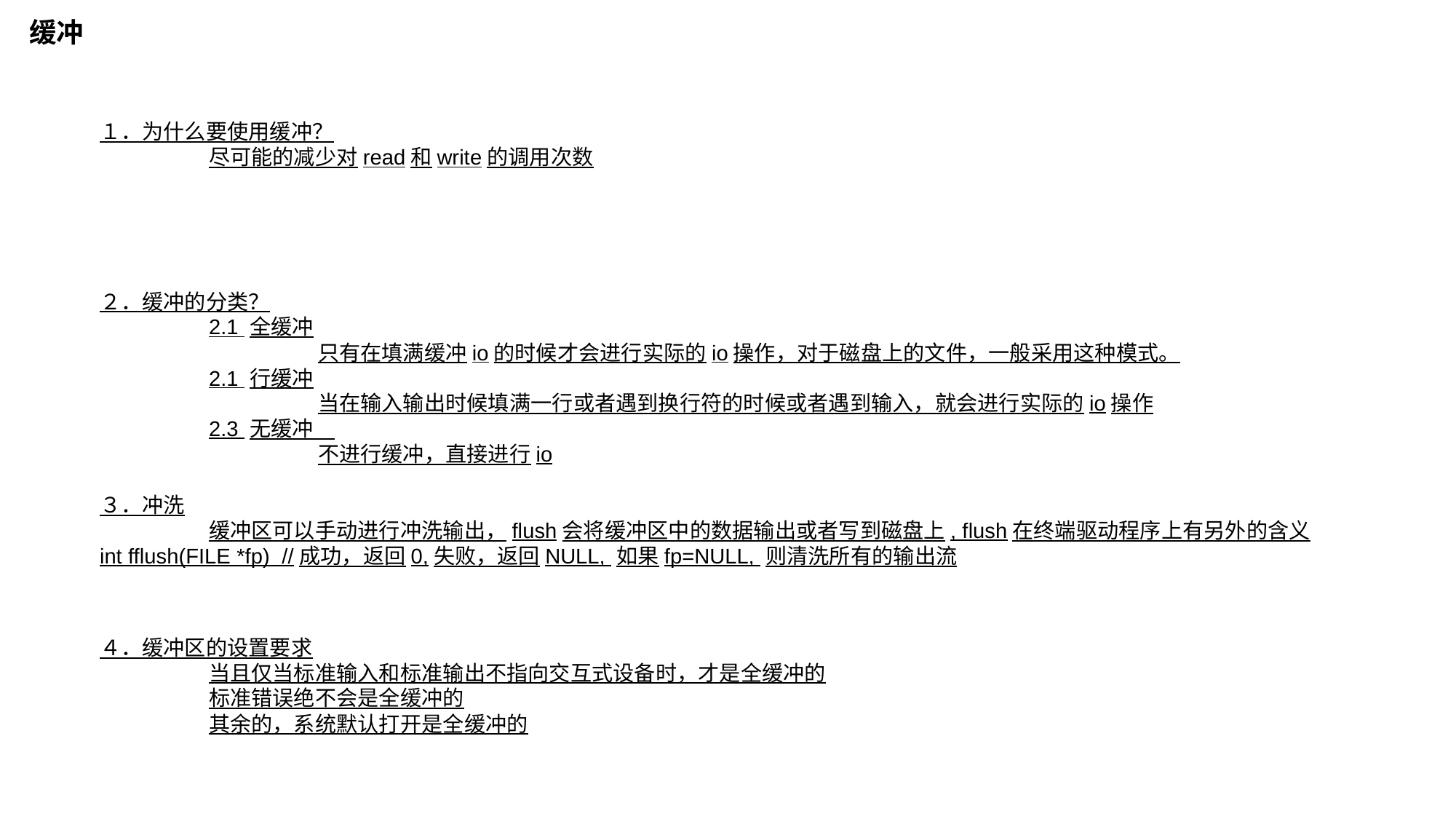

缓冲
１．为什么要使用缓冲？
	尽可能的减少对read和write的调用次数
２．缓冲的分类？
	2.1 全缓冲
		只有在填满缓冲io的时候才会进行实际的io操作，对于磁盘上的文件，一般采用这种模式。
	2.1 行缓冲
		当在输入输出时候填满一行或者遇到换行符的时候或者遇到输入，就会进行实际的io操作
	2.3 无缓冲
		不进行缓冲，直接进行io

３．冲洗
	缓冲区可以手动进行冲洗输出，flush会将缓冲区中的数据输出或者写到磁盘上, flush在终端驱动程序上有另外的含义
int fflush(FILE *fp)  //成功，返回0,失败，返回NULL, 如果fp=NULL, 则清洗所有的输出流

４．缓冲区的设置要求
	当且仅当标准输入和标准输出不指向交互式设备时，才是全缓冲的
	标准错误绝不会是全缓冲的
	其余的，系统默认打开是全缓冲的